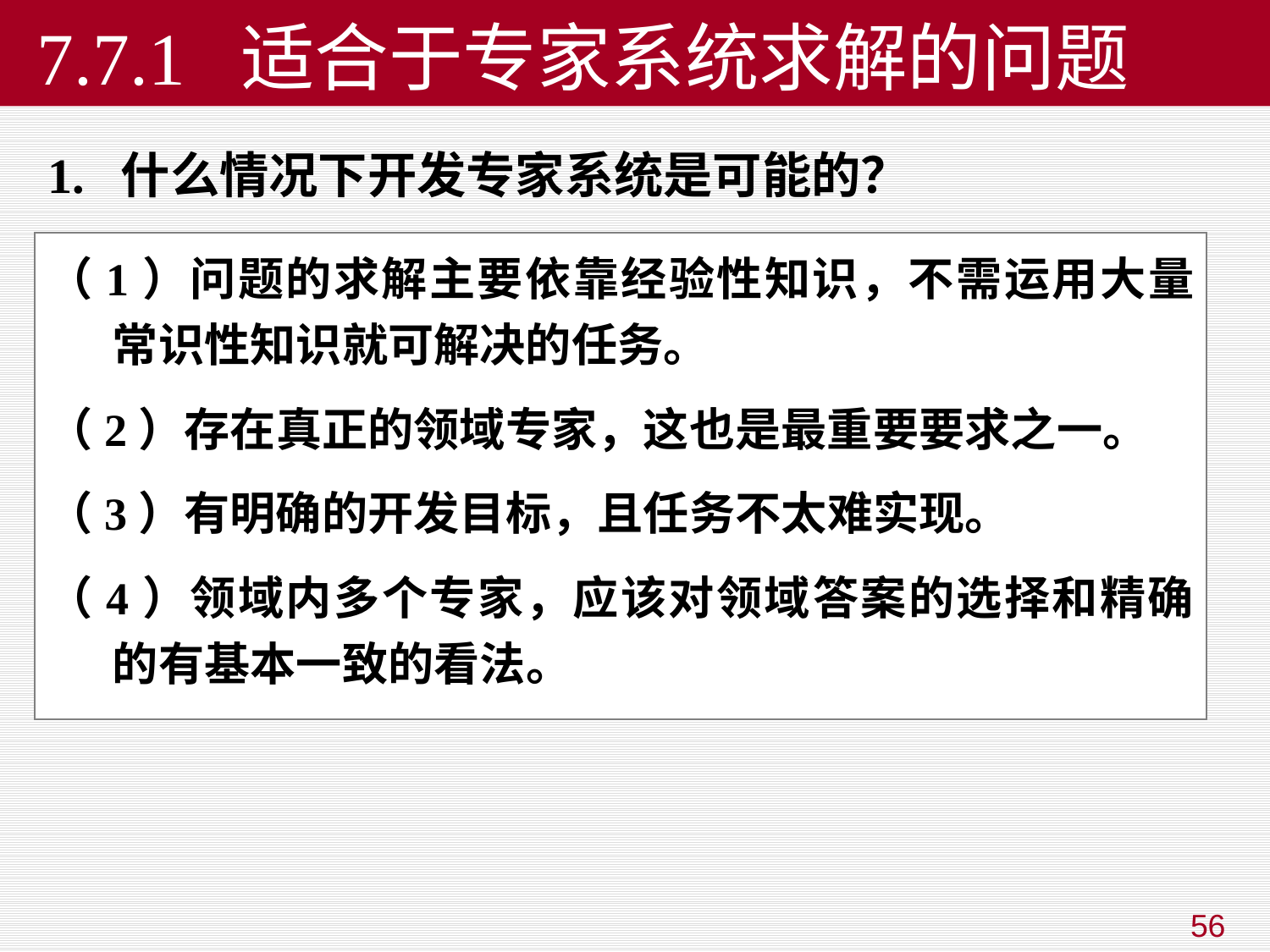

# 7.7.1  适合于专家系统求解的问题
1.  什么情况下开发专家系统是可能的？
（1）问题的求解主要依靠经验性知识，不需运用大量常识性知识就可解决的任务。
（2）存在真正的领域专家，这也是最重要要求之一。
（3）有明确的开发目标，且任务不太难实现。
（4）领域内多个专家，应该对领域答案的选择和精确的有基本一致的看法。
56